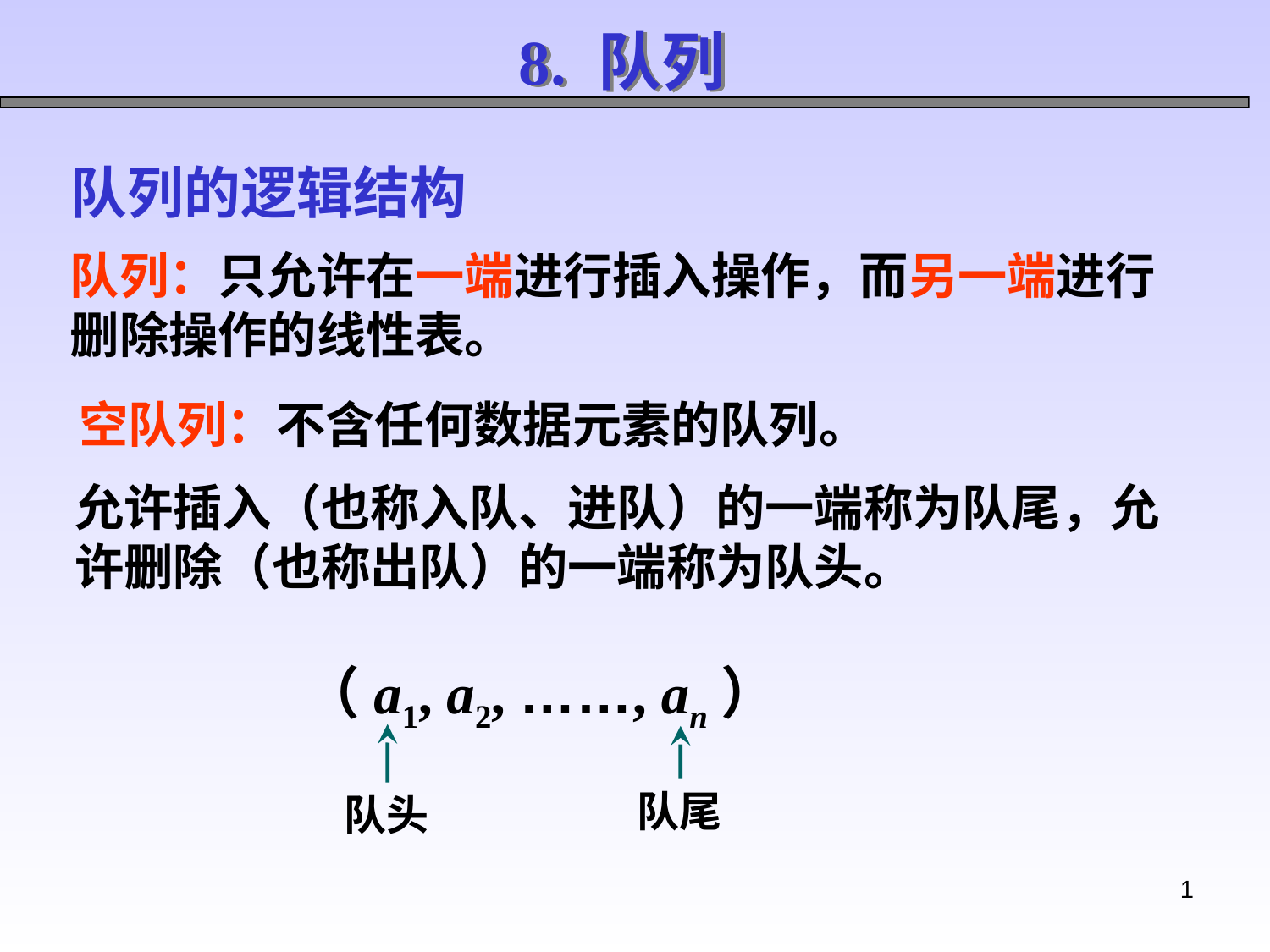

8. 队列
队列的逻辑结构
队列：只允许在一端进行插入操作，而另一端进行删除操作的线性表。
空队列：不含任何数据元素的队列。
允许插入（也称入队、进队）的一端称为队尾，允许删除（也称出队）的一端称为队头。
（a1, a2, ……, an）

队头

队尾
1